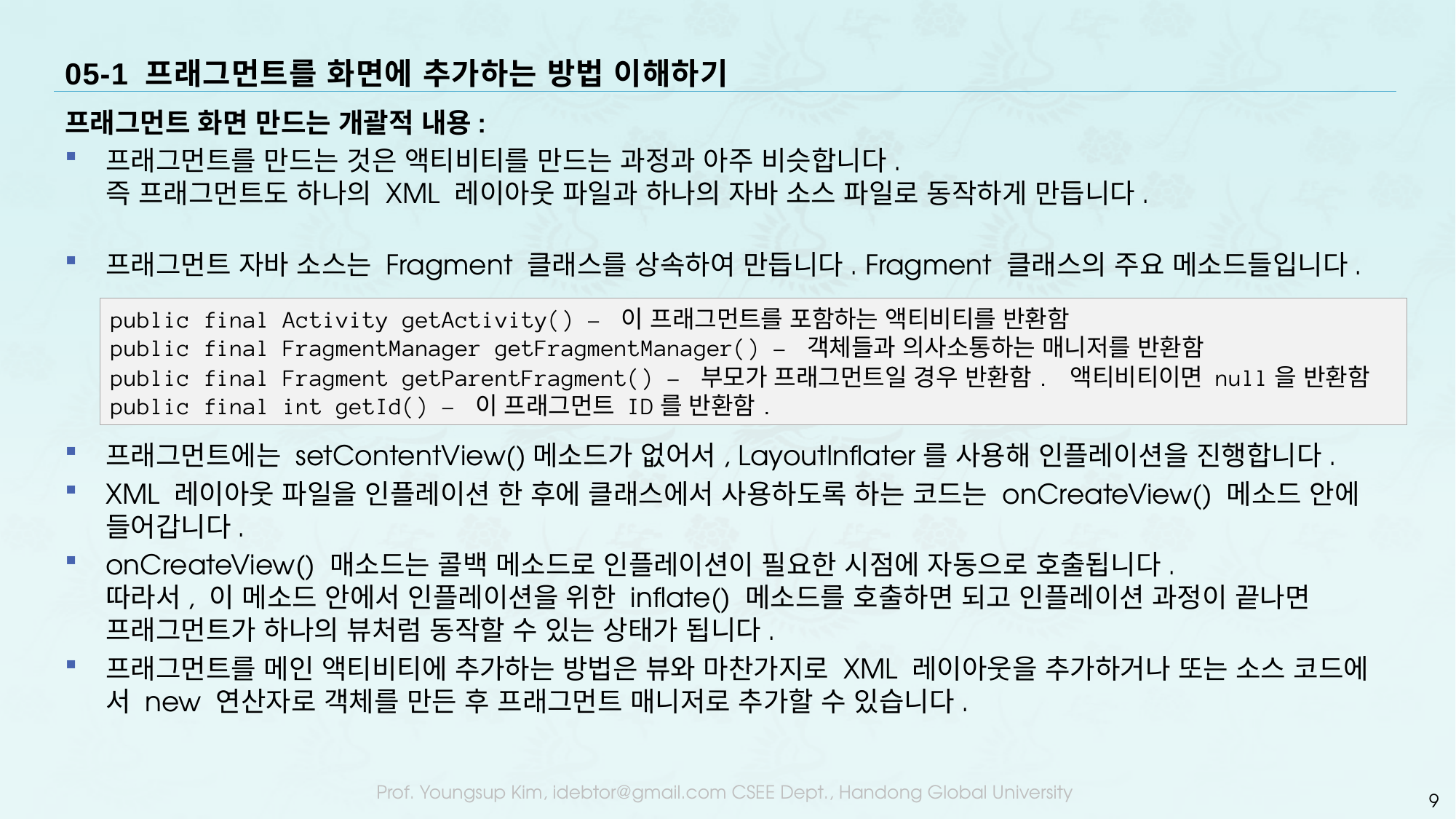

# 05-1 프래그먼트를 화면에 추가하는 방법 이해하기
프래그먼트 화면 만드는 개괄적 내용:
프래그먼트를 만드는 것은 액티비티를 만드는 과정과 아주 비슷합니다.
즉 프래그먼트도 하나의 XML 레이아웃 파일과 하나의 자바 소스 파일로 동작하게 만듭니다.
프래그먼트 자바 소스는 Fragment 클래스를 상속하여 만듭니다. Fragment 클래스의 주요 메소드들입니다.

프래그먼트에는 setContentView()메소드가 없어서, LayoutInflater를 사용해 인플레이션을 진행합니다.
XML 레이아웃 파일을 인플레이션 한 후에 클래스에서 사용하도록 하는 코드는 onCreateView() 메소드 안에 들어갑니다.
onCreateView() 매소드는 콜백 메소드로 인플레이션이 필요한 시점에 자동으로 호출됩니다.
따라서, 이 메소드 안에서 인플레이션을 위한 inflate() 메소드를 호출하면 되고 인플레이션 과정이 끝나면 프래그먼트가 하나의 뷰처럼 동작할 수 있는 상태가 됩니다.
프래그먼트를 메인 액티비티에 추가하는 방법은 뷰와 마찬가지로 XML 레이아웃을 추가하거나 또는 소스 코드에 서 new 연산자로 객체를 만든 후 프래그먼트 매니저로 추가할 수 있습니다.
public final Activity getActivity() – 이 프래그먼트를 포함하는 액티비티를 반환함
public final FragmentManager getFragmentManager() – 객체들과 의사소통하는 매니저를 반환함
public final Fragment getParentFragment() – 부모가 프래그먼트일 경우 반환함. 액티비티이면 null을 반환함
public final int getId() – 이 프래그먼트 ID를 반환함.
9